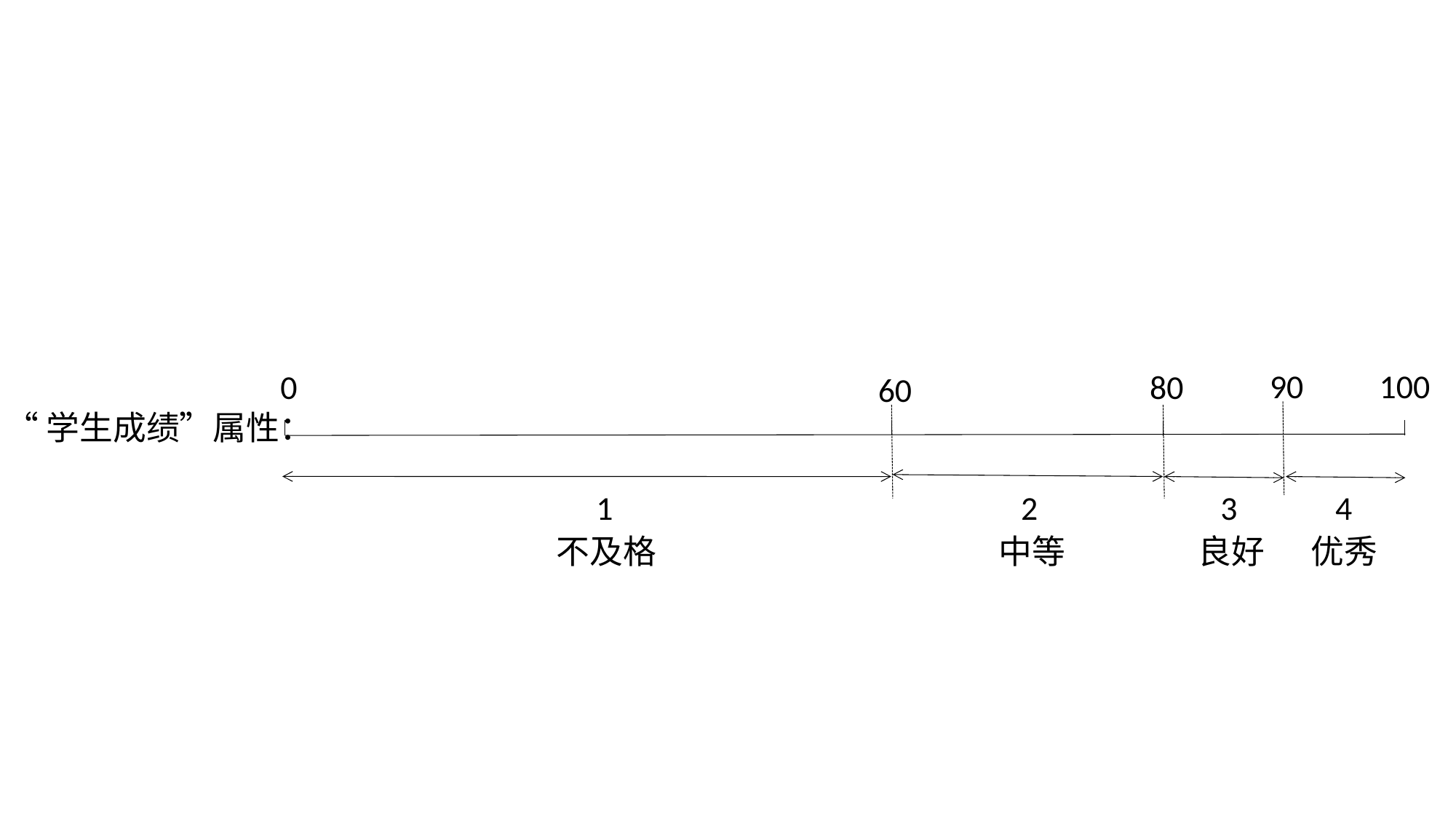

90
0
80
60
1
2
3
4
不及格
中等
良好
优秀
100
“学生成绩”属性：